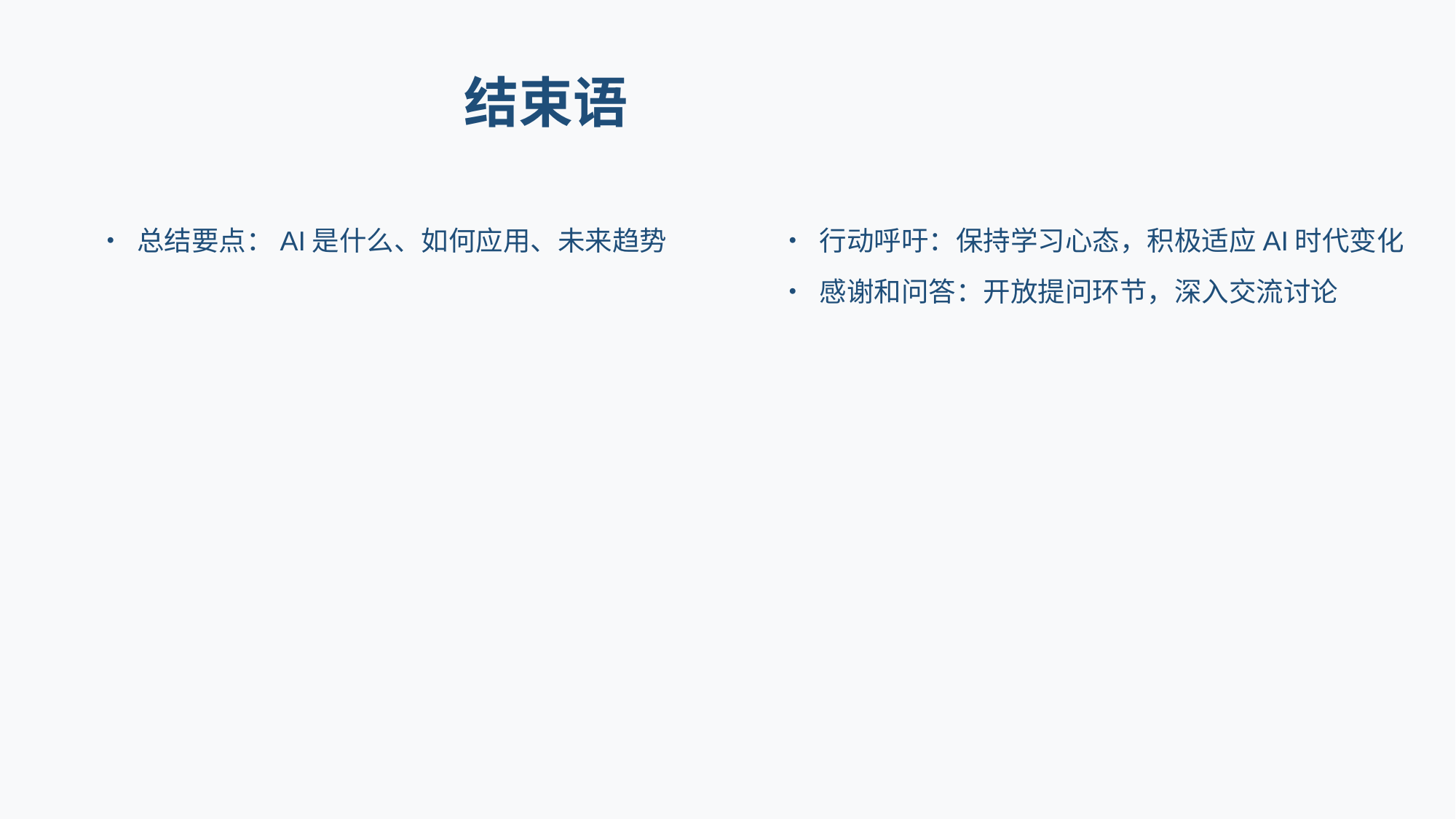

# 结束语

• 总结要点：AI是什么、如何应用、未来趋势
• 行动呼吁：保持学习心态，积极适应AI时代变化
• 感谢和问答：开放提问环节，深入交流讨论